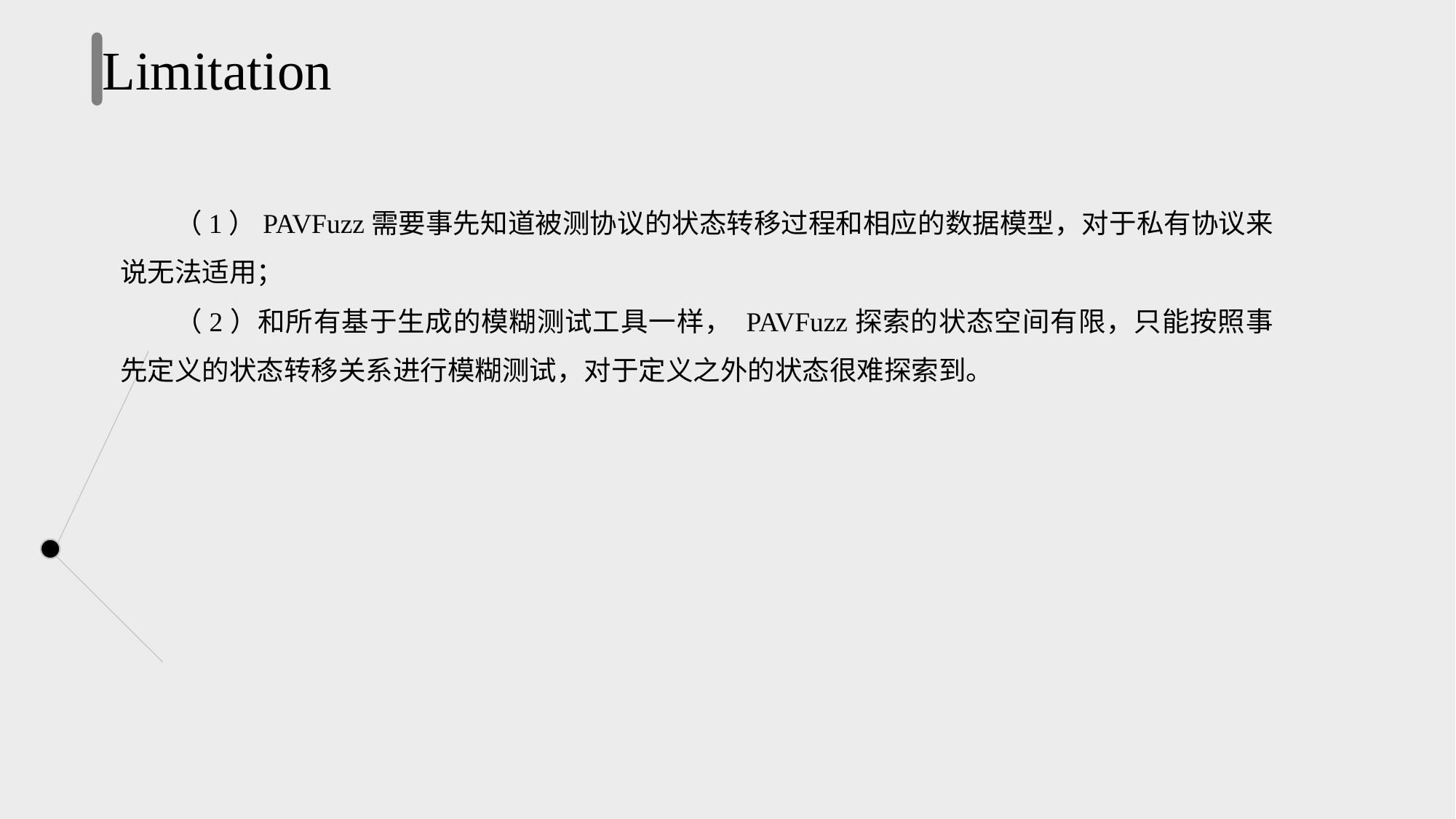

Limitation

（1）PAVFuzz需要事先知道被测协议的状态转移过程和相应的数据模型，对于私有协议来说无法适用；
（2）和所有基于生成的模糊测试工具一样， PAVFuzz探索的状态空间有限，只能按照事先定义的状态转移关系进行模糊测试，对于定义之外的状态很难探索到。